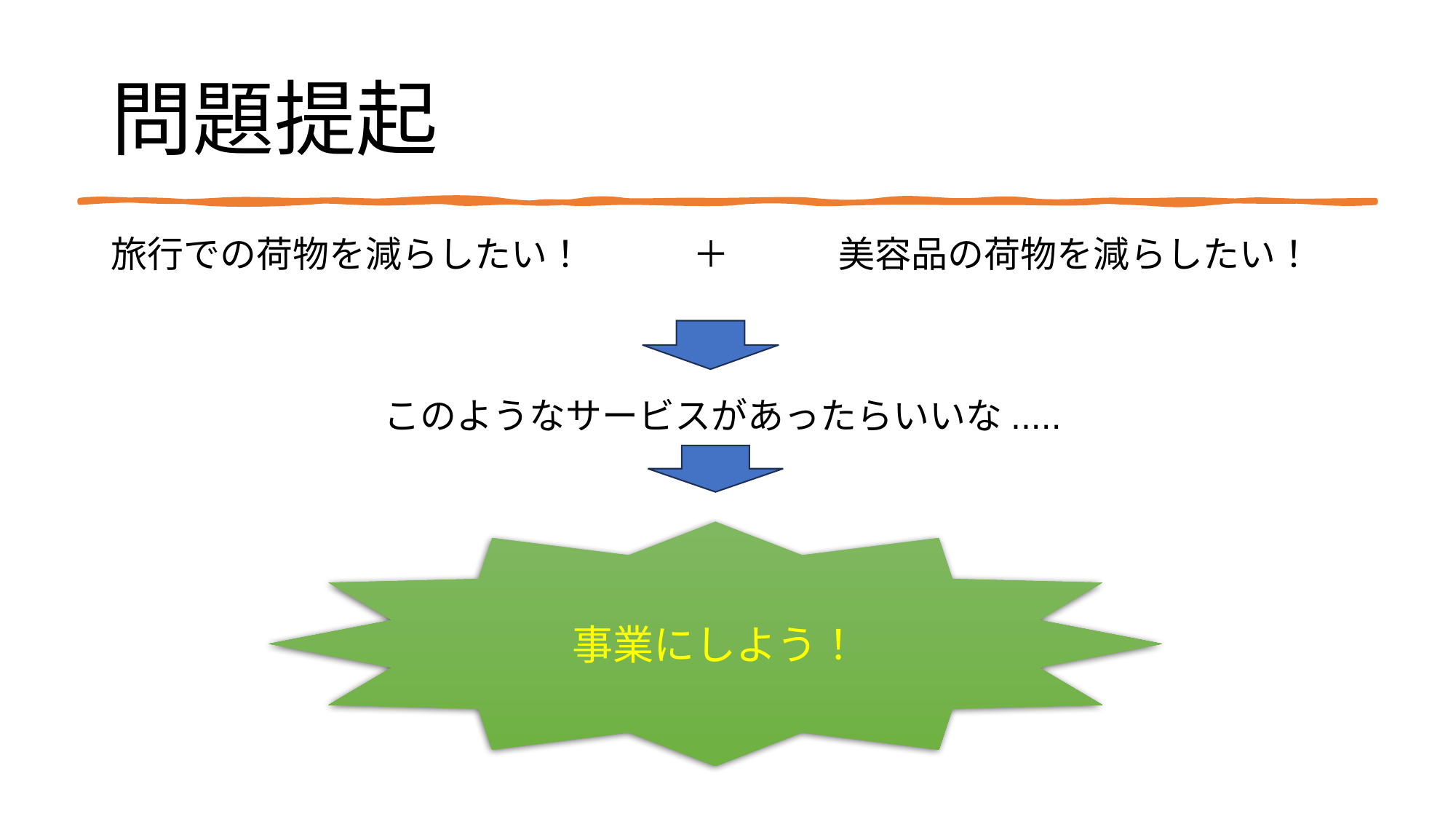

# 問題提起

旅行での荷物を減らしたい！　　　＋　　　美容品の荷物を減らしたい！

このようなサービスがあったらいいな.....

事業にしよう！